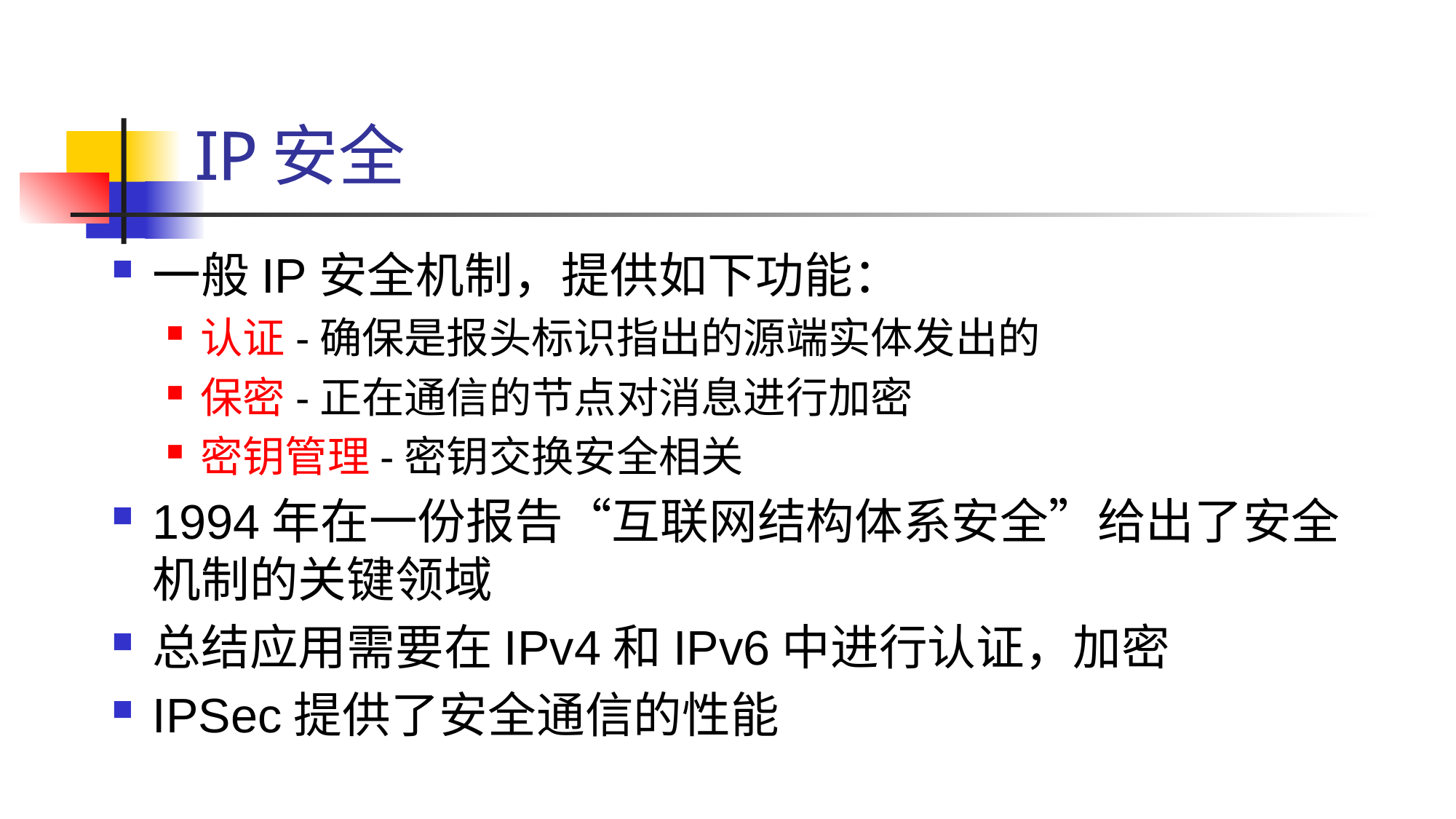

# IP安全
一般IP安全机制，提供如下功能：
认证-确保是报头标识指出的源端实体发出的
保密-正在通信的节点对消息进行加密
密钥管理-密钥交换安全相关
1994年在一份报告“互联网结构体系安全”给出了安全机制的关键领域
总结应用需要在IPv4和IPv6中进行认证，加密
IPSec提供了安全通信的性能